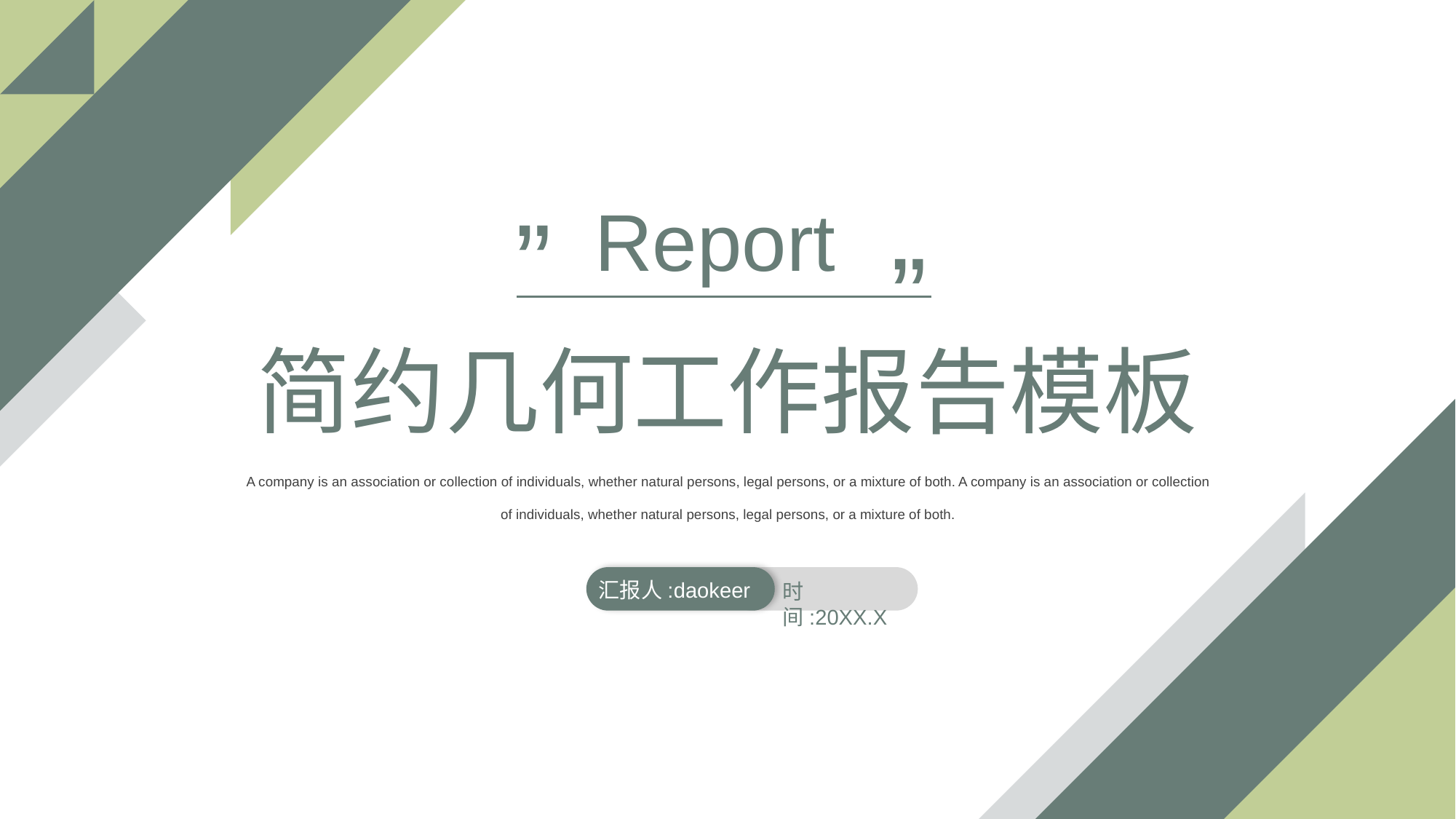

Report
”
”

简约几何工作报告模板

A company is an association or collection of individuals, whether natural persons, legal persons, or a mixture of both. A company is an association or collection of individuals, whether natural persons, legal persons, or a mixture of both.

汇报人:daokeer
时间:20XX.X